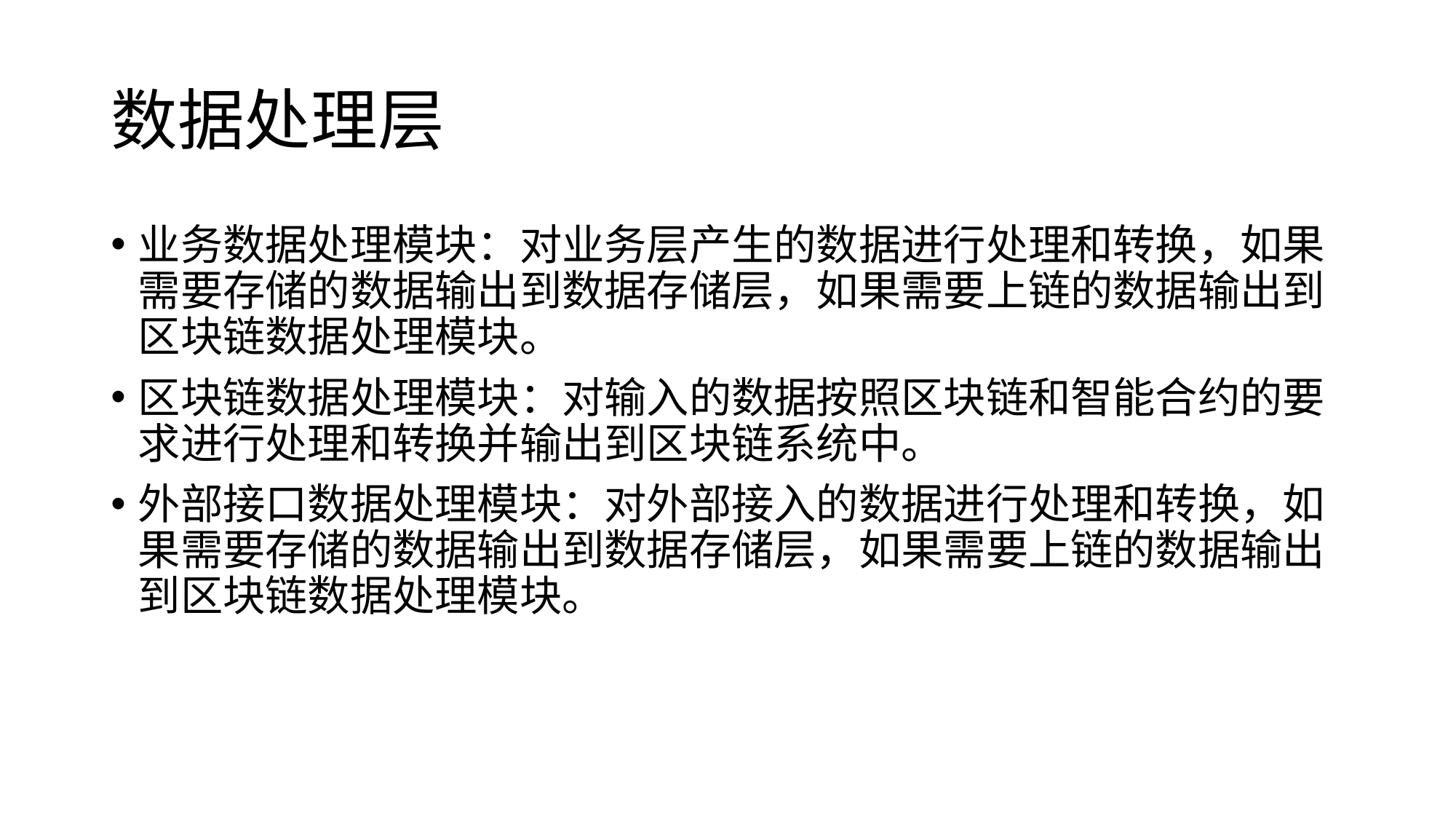

# 数据处理层
业务数据处理模块：对业务层产生的数据进行处理和转换，如果需要存储的数据输出到数据存储层，如果需要上链的数据输出到区块链数据处理模块。
区块链数据处理模块：对输入的数据按照区块链和智能合约的要求进行处理和转换并输出到区块链系统中。
外部接口数据处理模块：对外部接入的数据进行处理和转换，如果需要存储的数据输出到数据存储层，如果需要上链的数据输出到区块链数据处理模块。